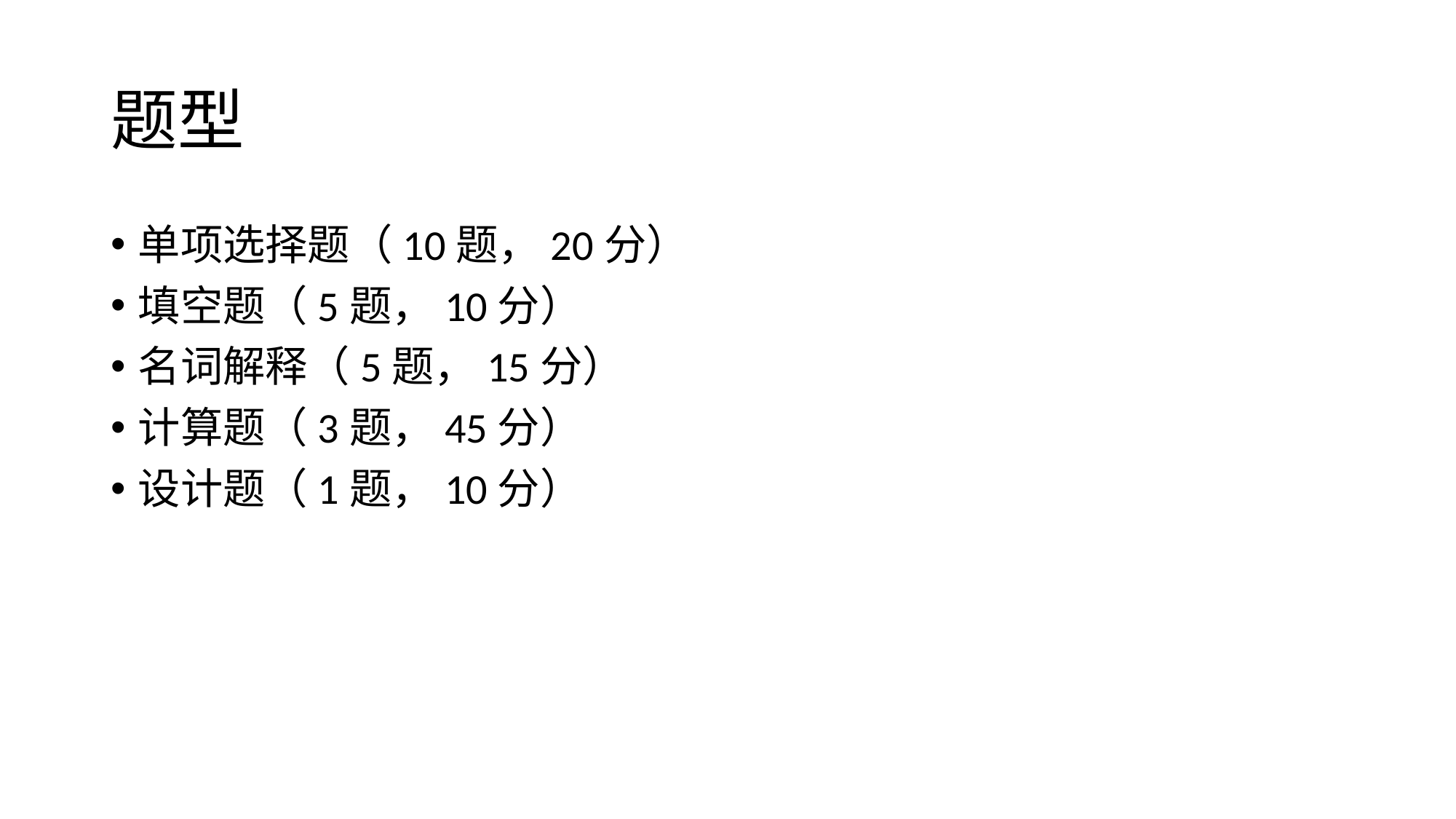

# 题型
单项选择题（10题，20分）
填空题（5题，10分）
名词解释（5题，15分）
计算题（3题，45分）
设计题（1题，10分）